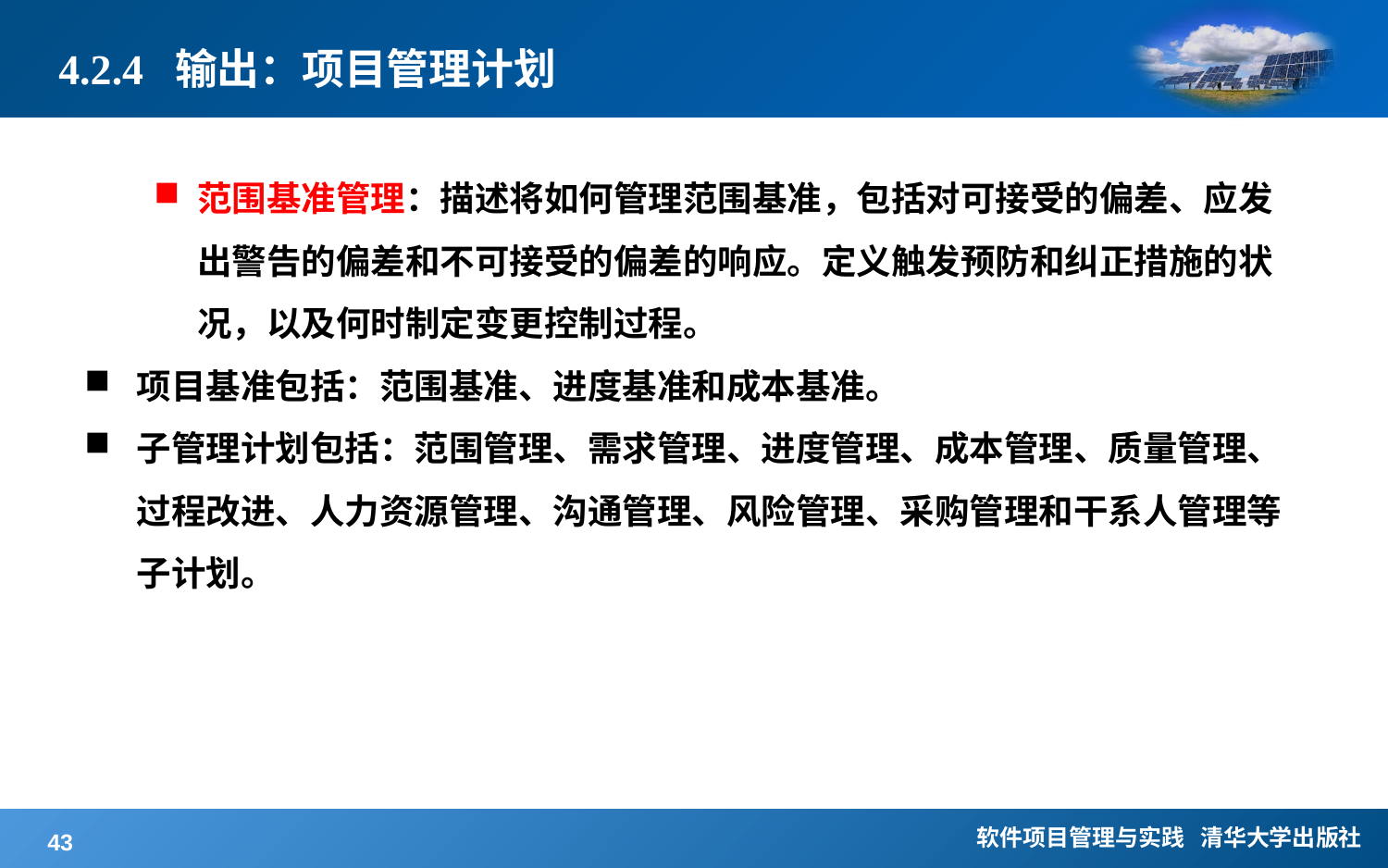

# 4.2.4  输出：项目管理计划
范围基准管理：描述将如何管理范围基准，包括对可接受的偏差、应发出警告的偏差和不可接受的偏差的响应。定义触发预防和纠正措施的状况，以及何时制定变更控制过程。
项目基准包括：范围基准、进度基准和成本基准。
子管理计划包括：范围管理、需求管理、进度管理、成本管理、质量管理、过程改进、人力资源管理、沟通管理、风险管理、采购管理和干系人管理等子计划。